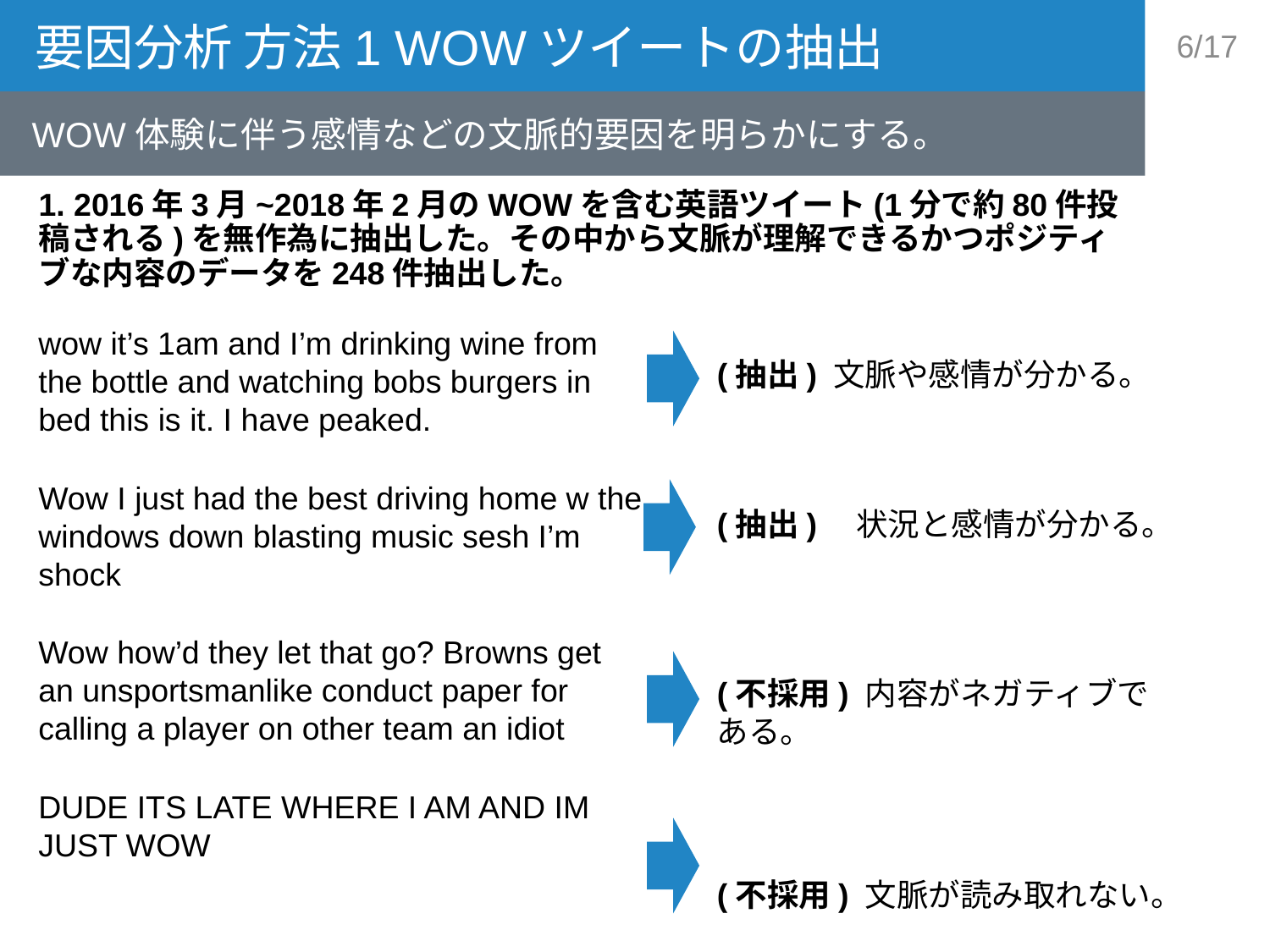

要因分析 方法1 WOWツイートの抽出
6/17
  WOW体験に伴う感情などの文脈的要因を明らかにする。
1. 2016年3月~2018年2月のWOWを含む英語ツイート(1分で約80件投稿される)を無作為に抽出した。その中から文脈が理解できるかつポジティブな内容のデータを248件抽出した。

wow it’s 1am and I’m drinking wine from the bottle and watching bobs burgers in bed this is it. I have peaked.

Wow I just had the best driving home w the windows down blasting music sesh I’m shock

Wow how’d they let that go? Browns get an unsportsmanlike conduct paper for calling a player on other team an idiot

DUDE ITS LATE WHERE I AM AND IM JUST WOW

(抽出) 文脈や感情が分かる。

(抽出)　状況と感情が分かる。

(不採用) 内容がネガティブである。

(不採用) 文脈が読み取れない。